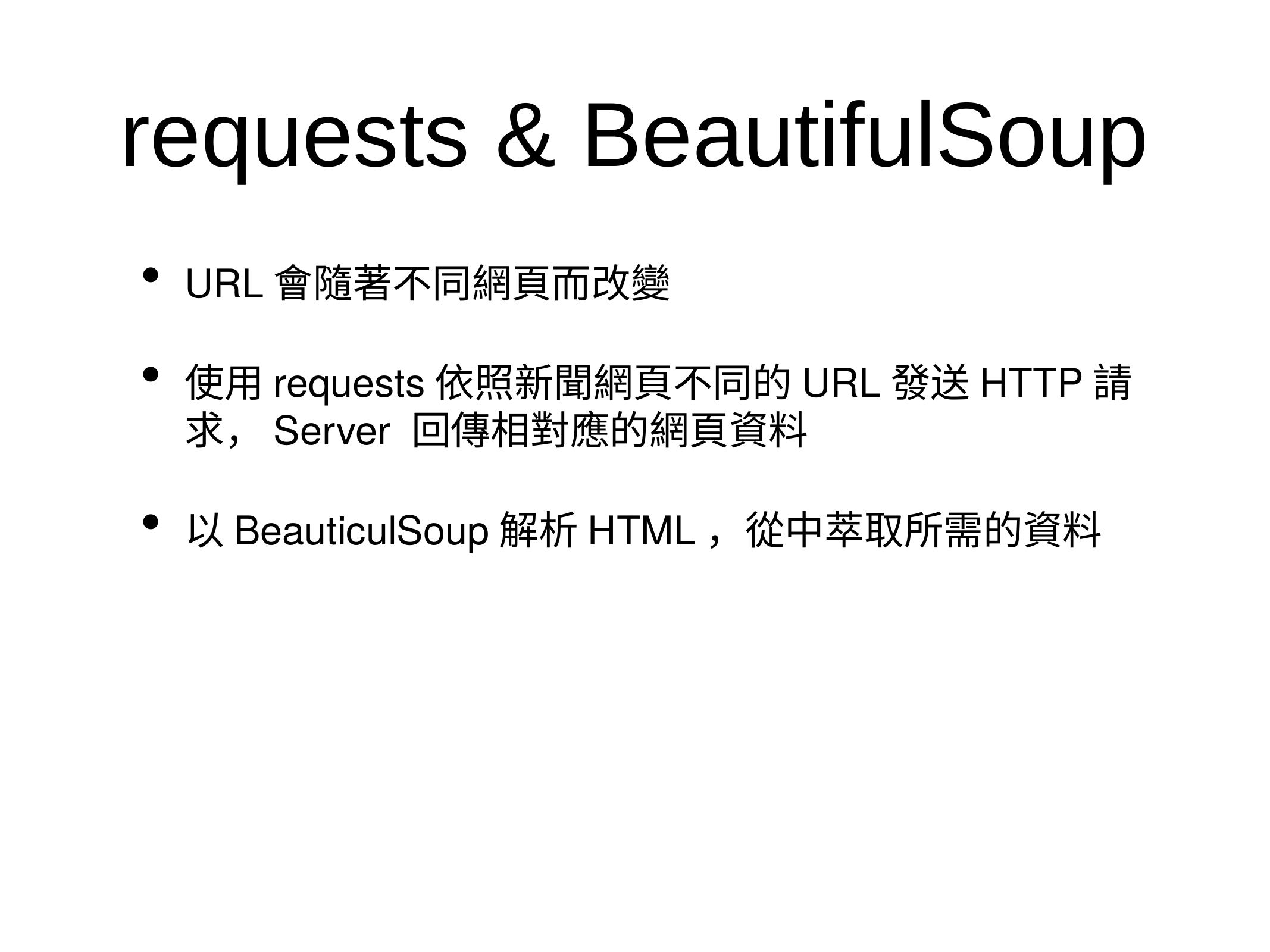

# requests & BeautifulSoup
URL會隨著不同網頁而改變
使用requests依照新聞網頁不同的URL發送HTTP請求，Server 回傳相對應的網頁資料
以BeauticulSoup解析HTML，從中萃取所需的資料